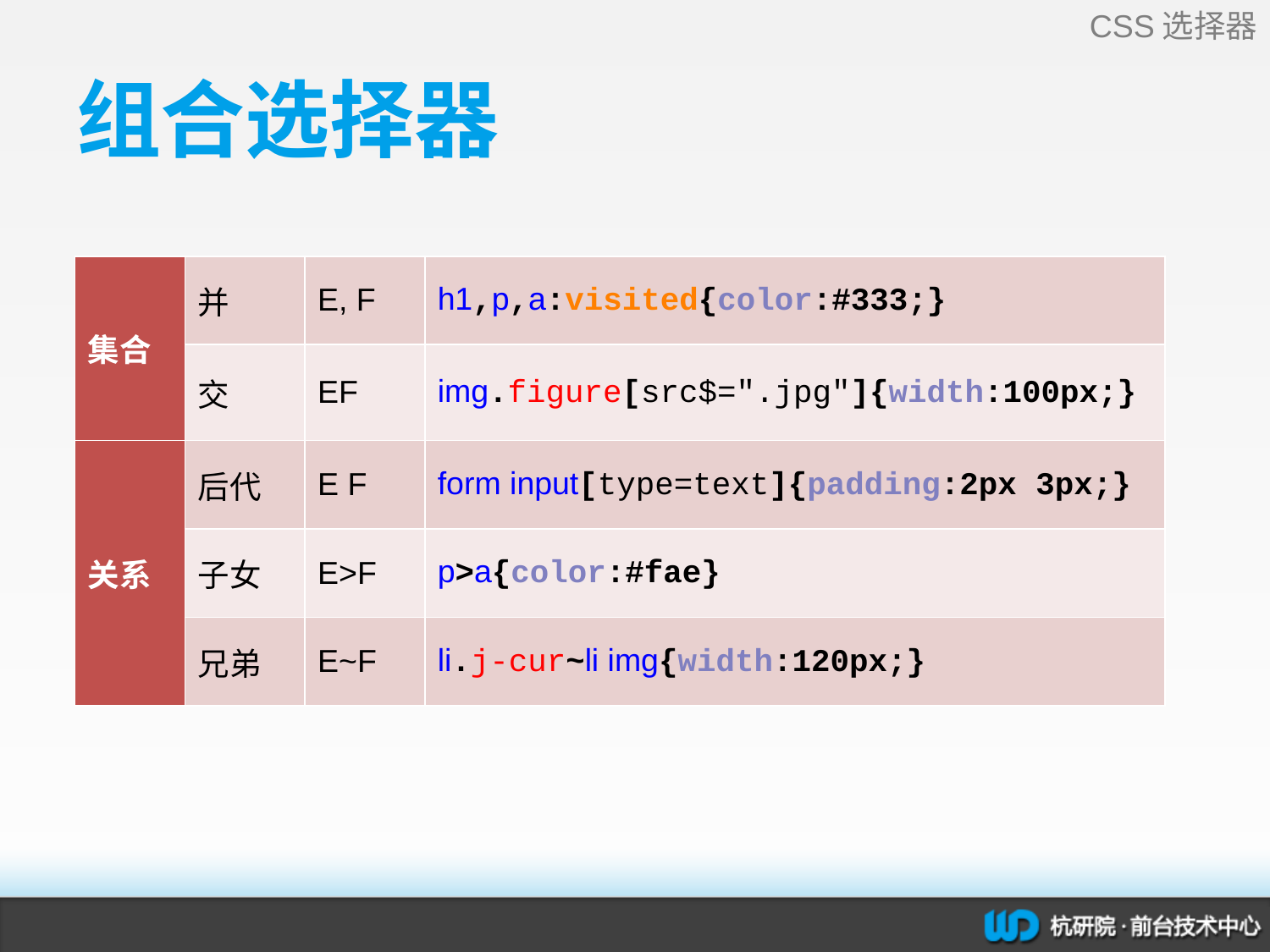

CSS选择器
# 组合选择器
| 集合 | 并 | E, F | h1,p,a:visited{color:#333;} |
| --- | --- | --- | --- |
|  | 交 | EF | img.figure[src$=".jpg"]{width:100px;} |
| 关系 | 后代 | E F | form input[type=text]{padding:2px 3px;} |
|  | 子女 | E>F | p>a{color:#fae} |
|  | 兄弟 | E~F | li.j-cur~li img{width:120px;} |